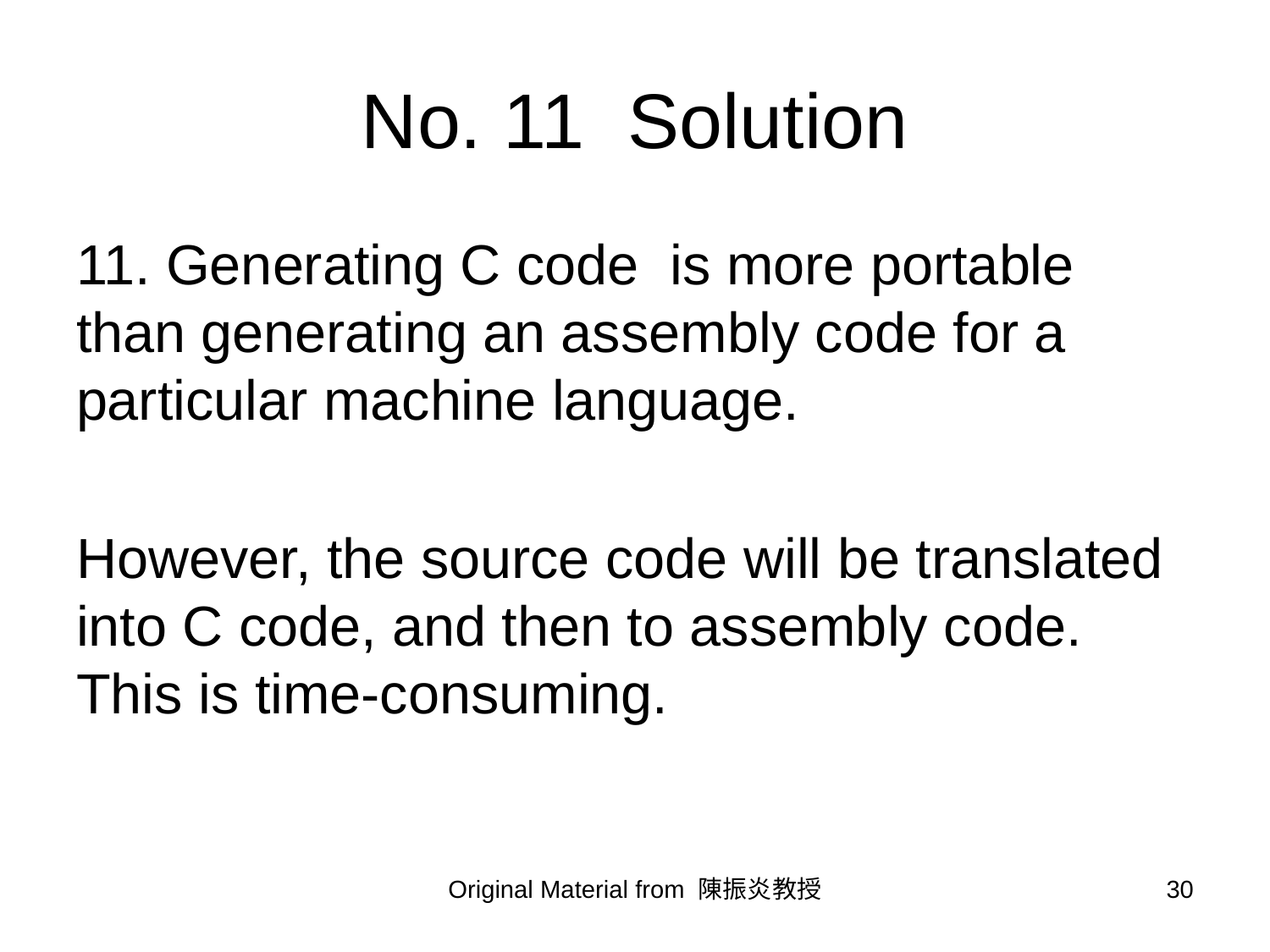

No. 11  Solution
11. Generating C code  is more portable than generating an assembly code for a particular machine language.

However, the source code will be translated into C code, and then to assembly code. This is time-consuming.

Original Material from 陳振炎教授
30